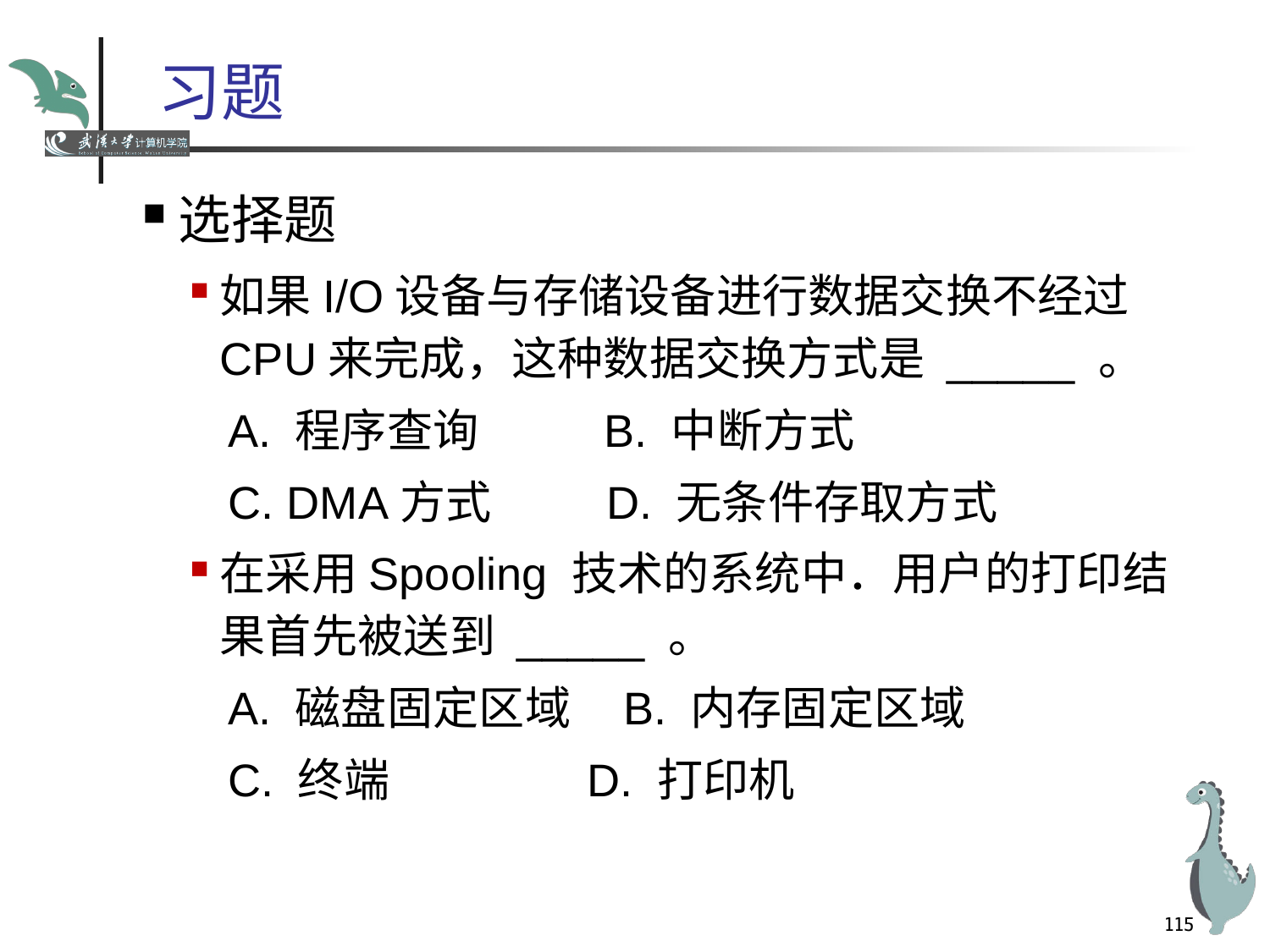

# 习题
选择题
如果I/O设备与存储设备进行数据交换不经过CPU来完成，这种数据交换方式是 _____ 。
   A. 程序查询           B. 中断方式
   C. DMA方式          D. 无条件存取方式
在采用Spooling 技术的系统中．用户的打印结果首先被送到 _____ 。
   A. 磁盘固定区域    B. 内存固定区域
   C. 终端                  D. 打印机
115